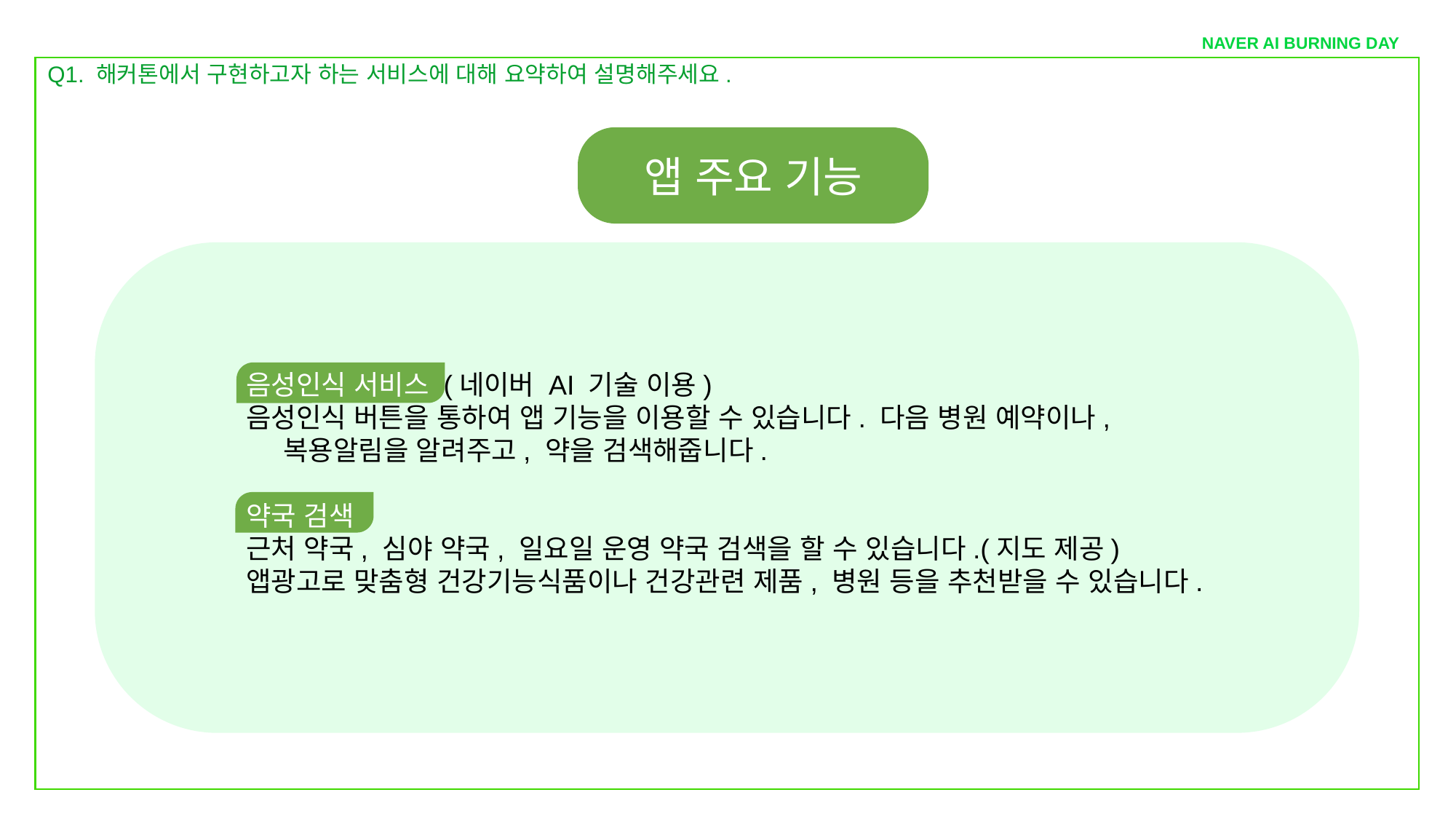

NAVER AI BURNING DAY

Q1. 해커톤에서 구현하고자 하는 서비스에 대해 요약하여 설명해주세요.
앱 주요 기능

음성인식 서비스 (네이버 AI 기술 이용)
음성인식 버튼을 통하여 앱 기능을 이용할 수 있습니다. 다음 병원 예약이나,
    복용알림을 알려주고, 약을 검색해줍니다.

약국 검색
근처 약국, 심야 약국, 일요일 운영 약국 검색을 할 수 있습니다.(지도 제공)
앱광고로 맞춤형 건강기능식품이나 건강관련 제품, 병원 등을 추천받을 수 있습니다.